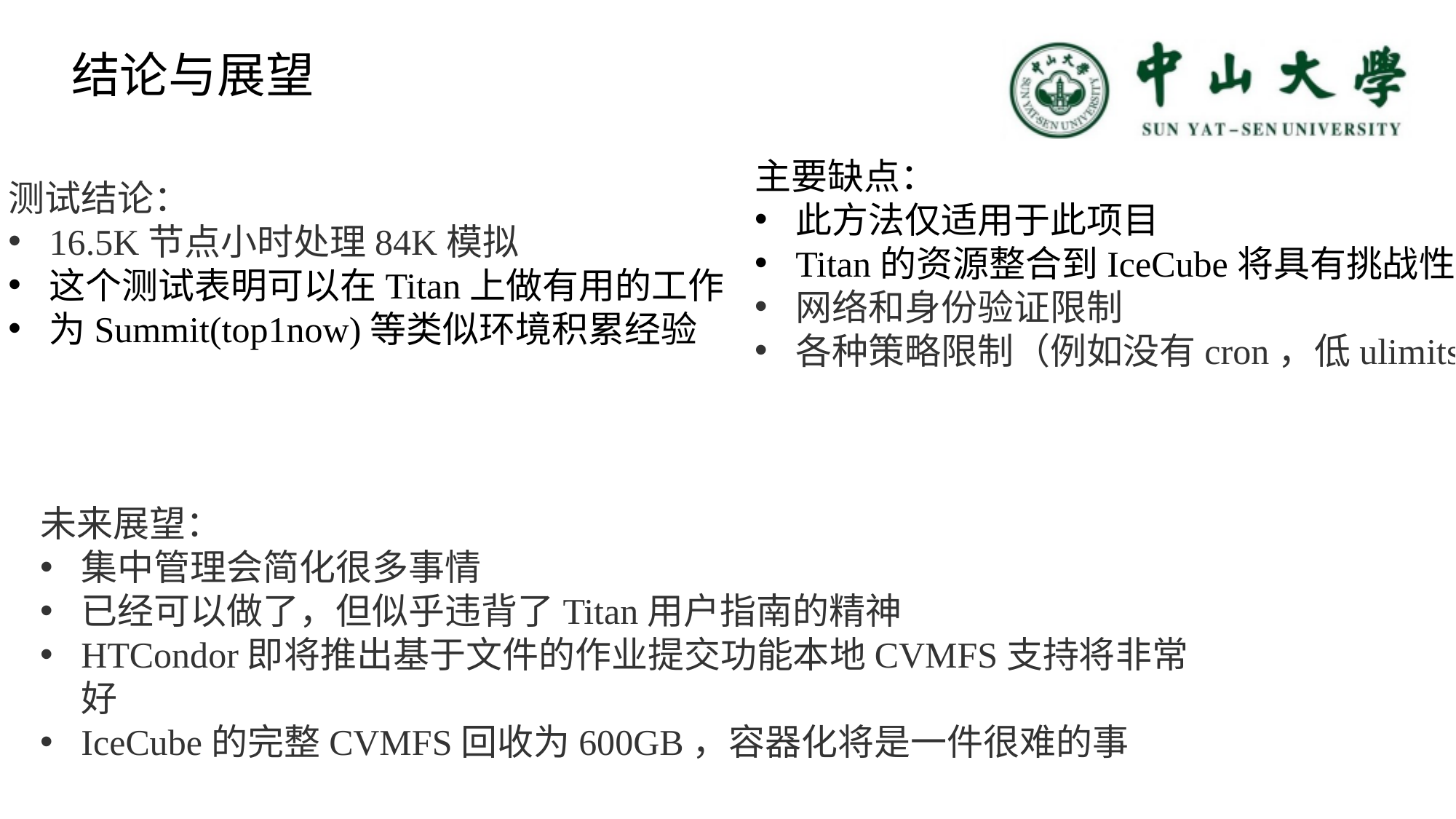

结论与展望
主要缺点：
此方法仅适用于此项目
Titan的资源整合到IceCube将具有挑战性
网络和身份验证限制
各种策略限制（例如没有cron，低ulimits）
测试结论：
16.5K节点小时处理84K模拟
这个测试表明可以在Titan上做有用的工作
为Summit(top1now)等类似环境积累经验
未来展望：
集中管理会简化很多事情
已经可以做了，但似乎违背了Titan用户指南的精神
HTCondor即将推出基于文件的作业提交功能本地CVMFS支持将非常好
IceCube的完整CVMFS回收为600GB，容器化将是一件很难的事